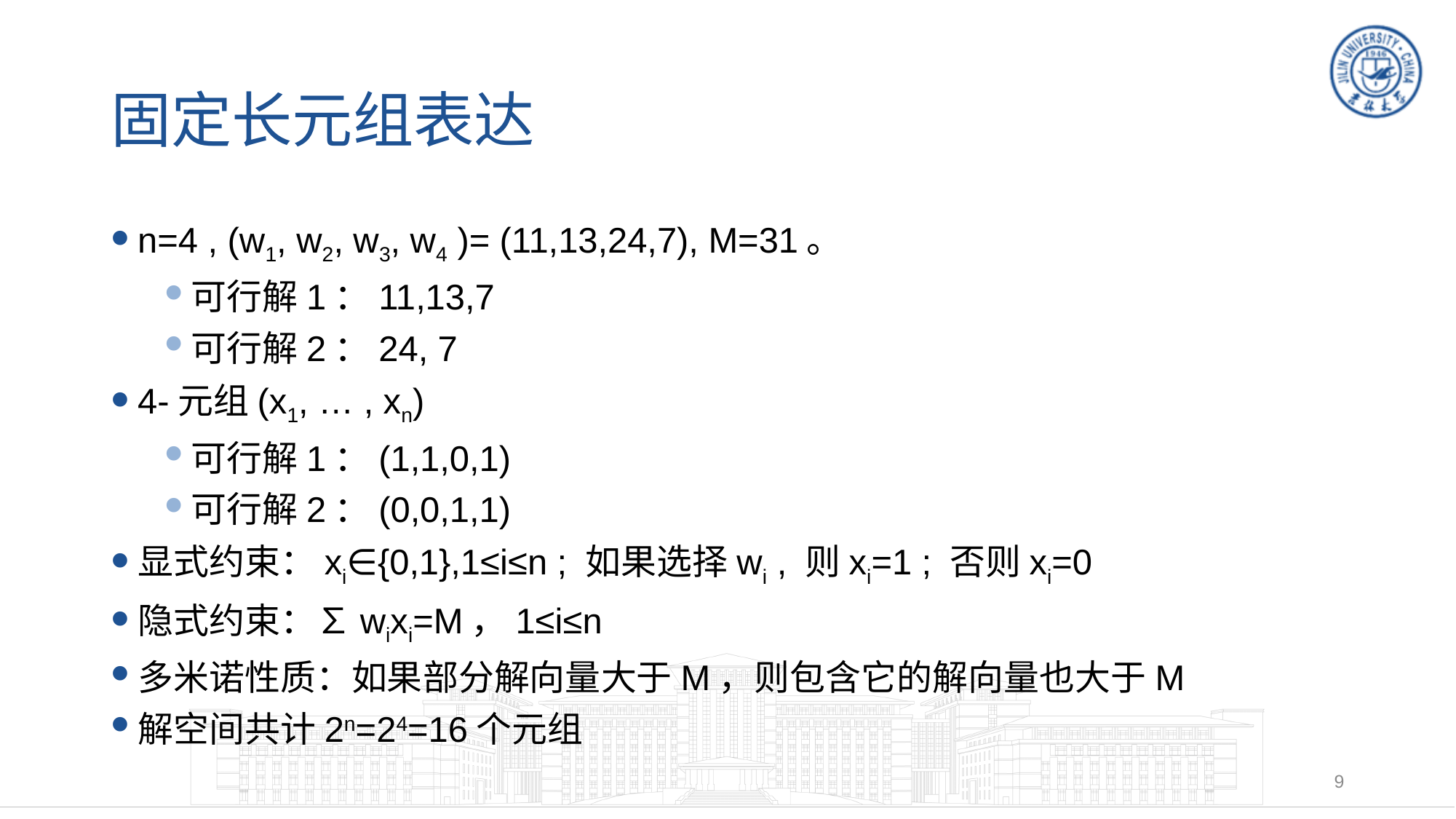

# 固定长元组表达
n=4 , (w1, w2, w3, w4 )= (11,13,24,7), M=31。
可行解1：11,13,7
可行解2：24, 7
4-元组(x1, … , xn)
可行解1：(1,1,0,1)
可行解2：(0,0,1,1)
显式约束：xi∈{0,1},1≤i≤n ; 如果选择wi , 则xi=1 ; 否则xi=0
隐式约束：∑wixi=M，1≤i≤n
多米诺性质：如果部分解向量大于M，则包含它的解向量也大于M
解空间共计2n=24=16个元组

9